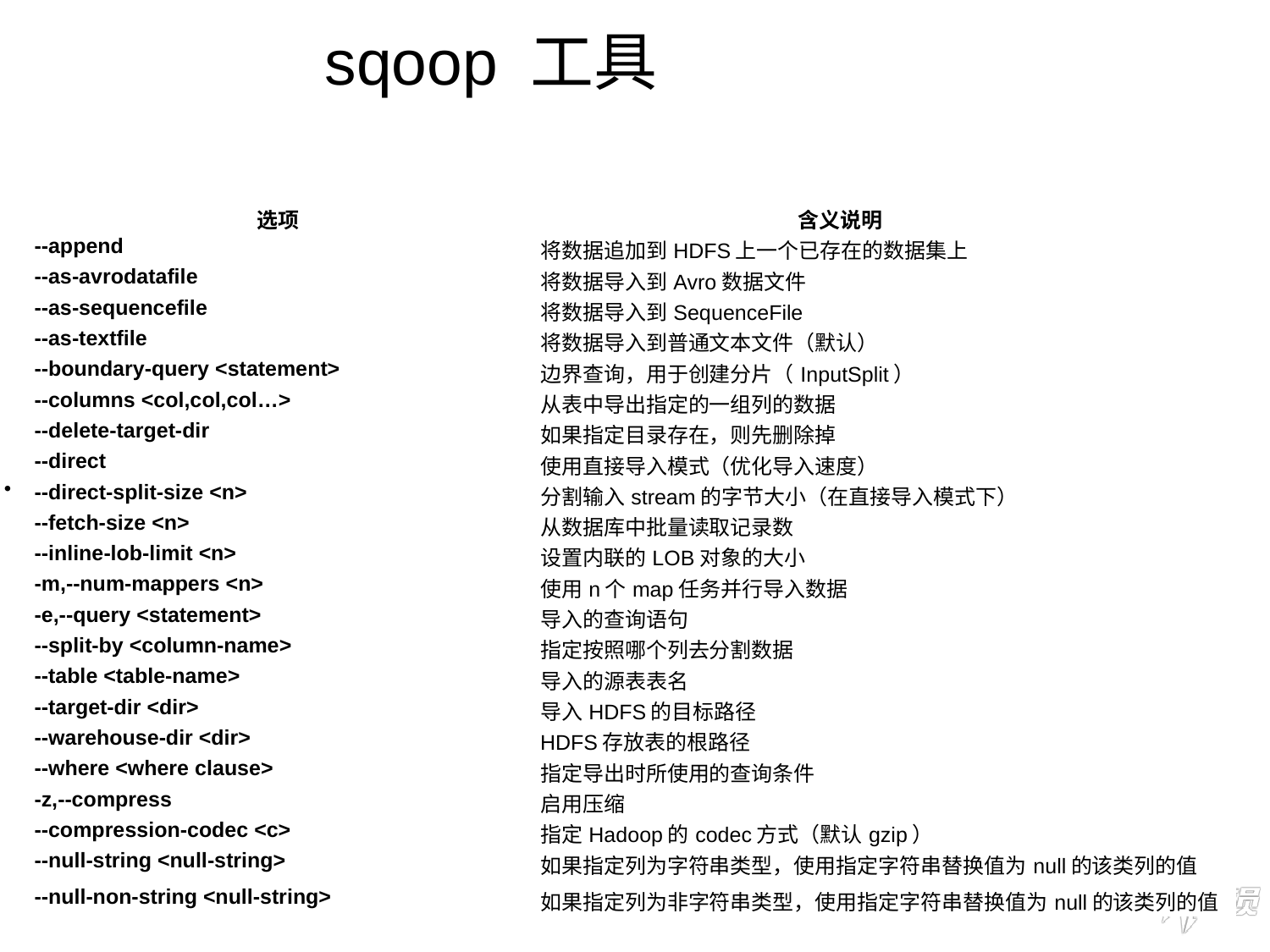

sqoop 工具
导入工具import：
| 选选项项 | 含义说明含义说明 |
| --- | --- |
| --append | 将数据追加到HDFS上一个已存在的数据集上 |
| --as-avrodatafile | 将数据导入到Avro数据文件 |
| --as-sequencefile | 将数据导入到SequenceFile |
| --as-textfile | 将数据导入到普通文本文件（默认） |
| --boundary-query <statement> | 边界查询，用于创建分片（InputSplit） |
| --columns <col,col,col…> | 从表中导出指定的一组列的数据 |
| --delete-target-dir | 如果指定目录存在，则先删除掉 |
| --direct | 使用直接导入模式（优化导入速度） |
| --direct-split-size <n> | 分割输入stream的字节大小（在直接导入模式下） |
| --fetch-size <n> | 从数据库中批量读取记录数 |
| --inline-lob-limit <n> | 设置内联的LOB对象的大小 |
| -m,--num-mappers <n> | 使用n个map任务并行导入数据 |
| -e,--query <statement> | 导入的查询语句 |
| --split-by <column-name> | 指定按照哪个列去分割数据 |
| --table <table-name> | 导入的源表表名 |
| --target-dir <dir> | 导入HDFS的目标路径 |
| --warehouse-dir <dir> | HDFS存放表的根路径 |
| --where <where clause> | 指定导出时所使用的查询条件 |
| -z,--compress | 启用压缩 |
| --compression-codec <c> | 指定Hadoop的codec方式（默认gzip） |
| --null-string <null-string> | 如果指定列为字符串类型，使用指定字符串替换值为null的该类列的值 |
| --null-non-string <null-string> | 如果指定列为非字符串类型，使用指定字符串替换值为null的该类列的值 |